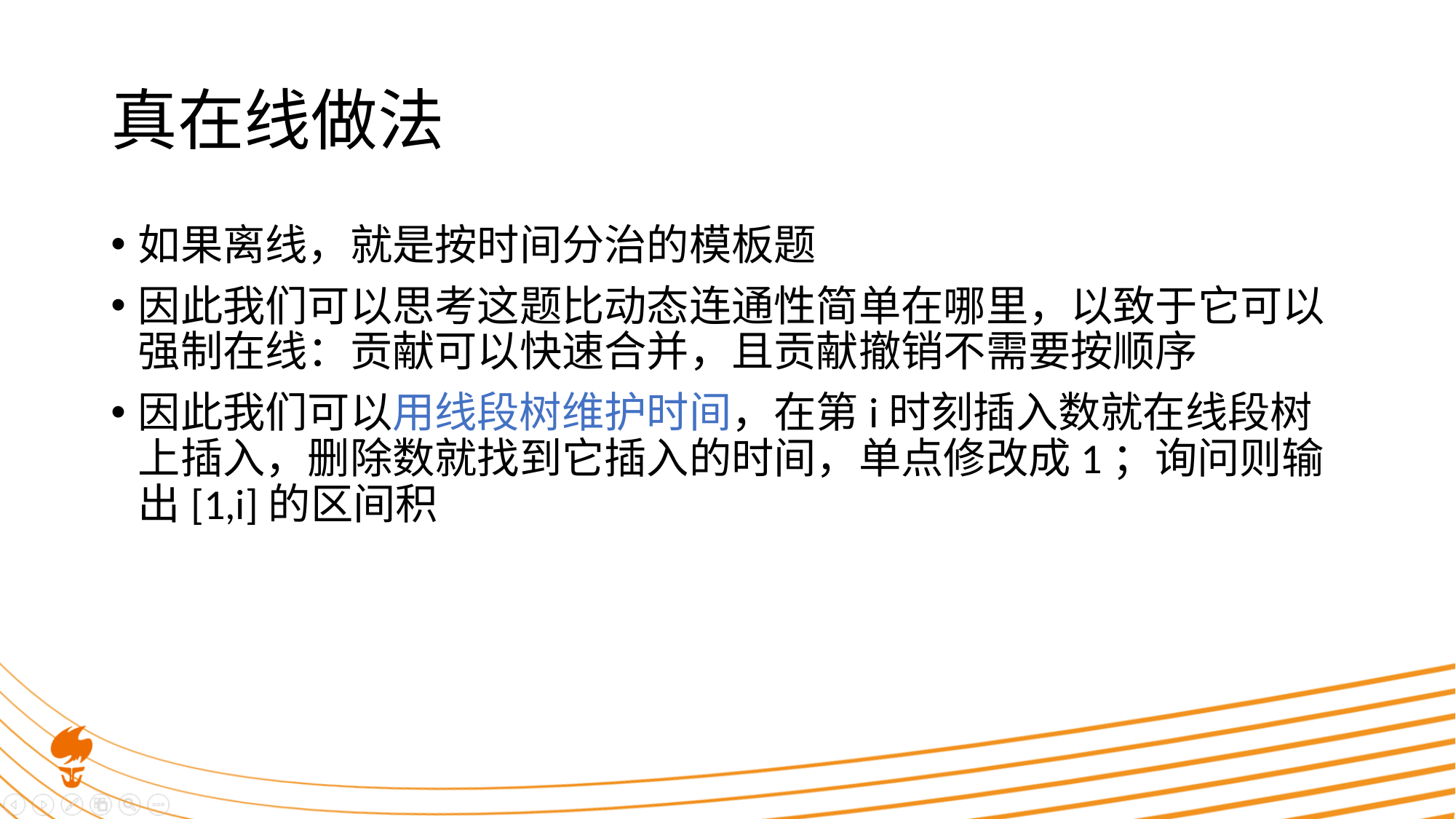

# 真在线做法
如果离线，就是按时间分治的模板题
因此我们可以思考这题比动态连通性简单在哪里，以致于它可以强制在线：贡献可以快速合并，且贡献撤销不需要按顺序
因此我们可以用线段树维护时间，在第i时刻插入数就在线段树上插入，删除数就找到它插入的时间，单点修改成1；询问则输出[1,i]的区间积